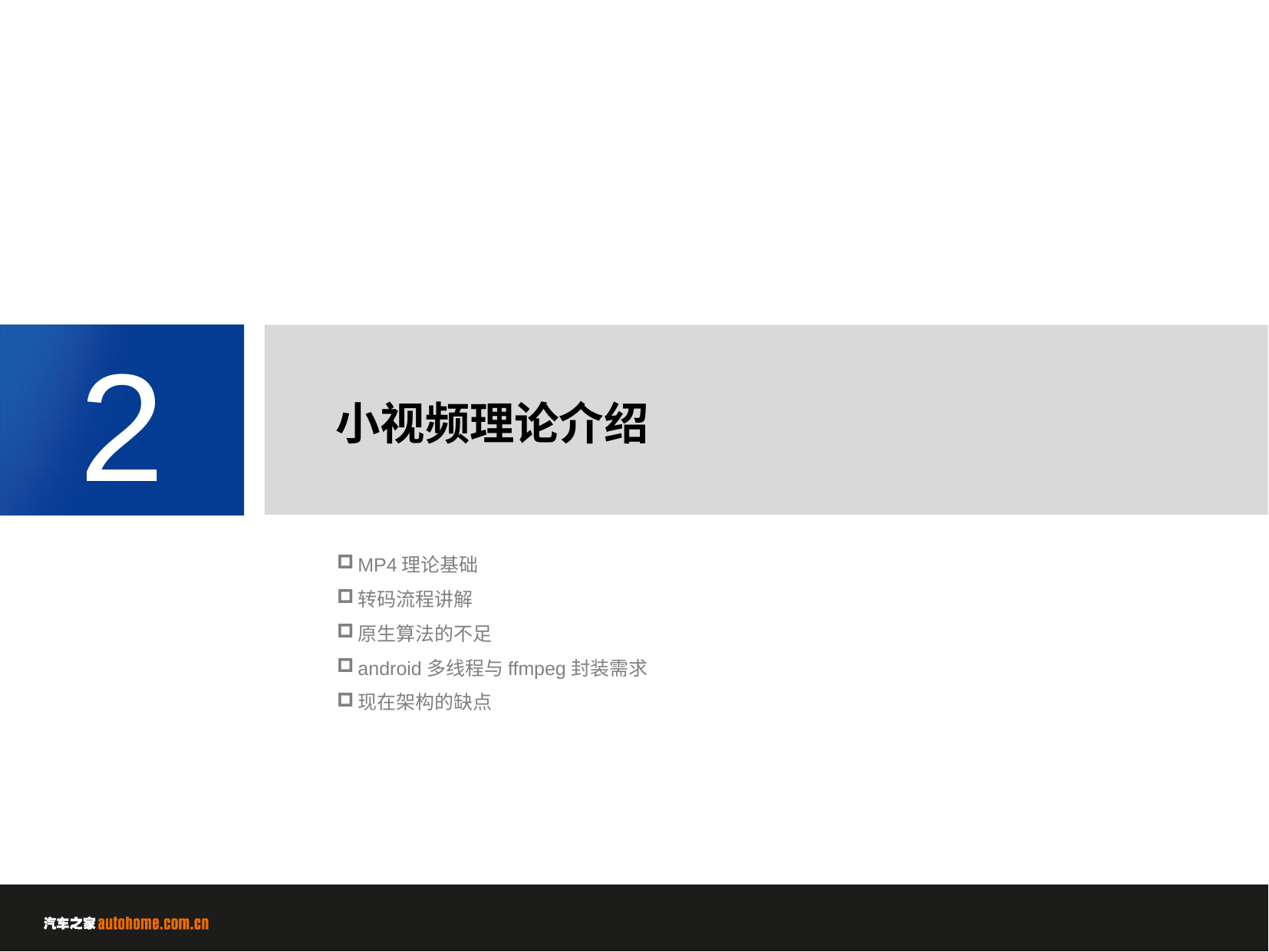

2
小视频理论介绍
MP4理论基础
转码流程讲解
原生算法的不足
android多线程与ffmpeg封装需求
现在架构的缺点